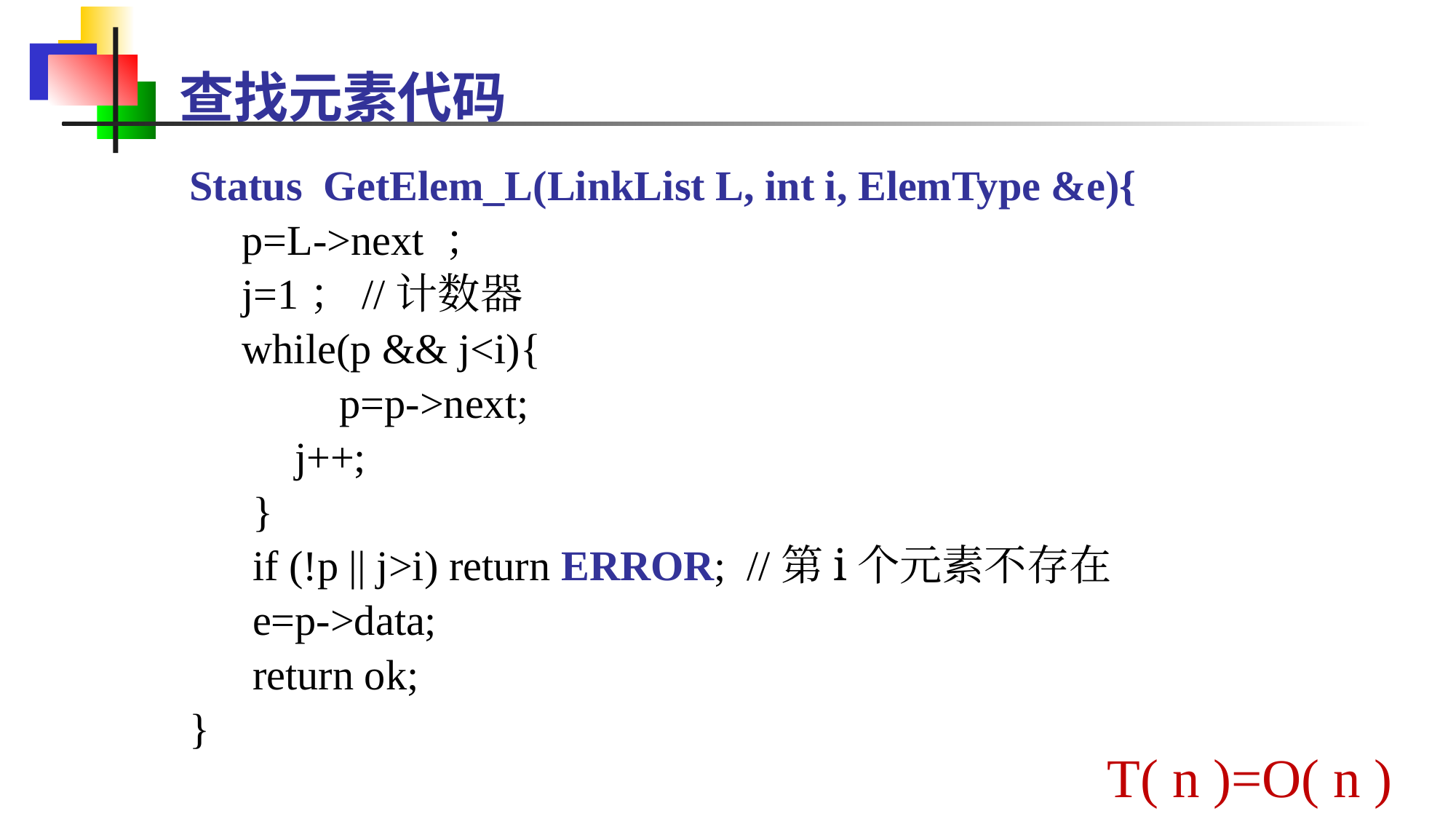

查找元素代码
Status  GetElem_L(LinkList L, int i, ElemType &e){
     p=L->next ；
     j=1；//计数器
     while(p && j<i){
		p=p->next;
          j++;
      }
      if (!p || j>i) return ERROR;  //第i个元素不存在
      e=p->data;
      return ok;
}
 T( n )=O( n )